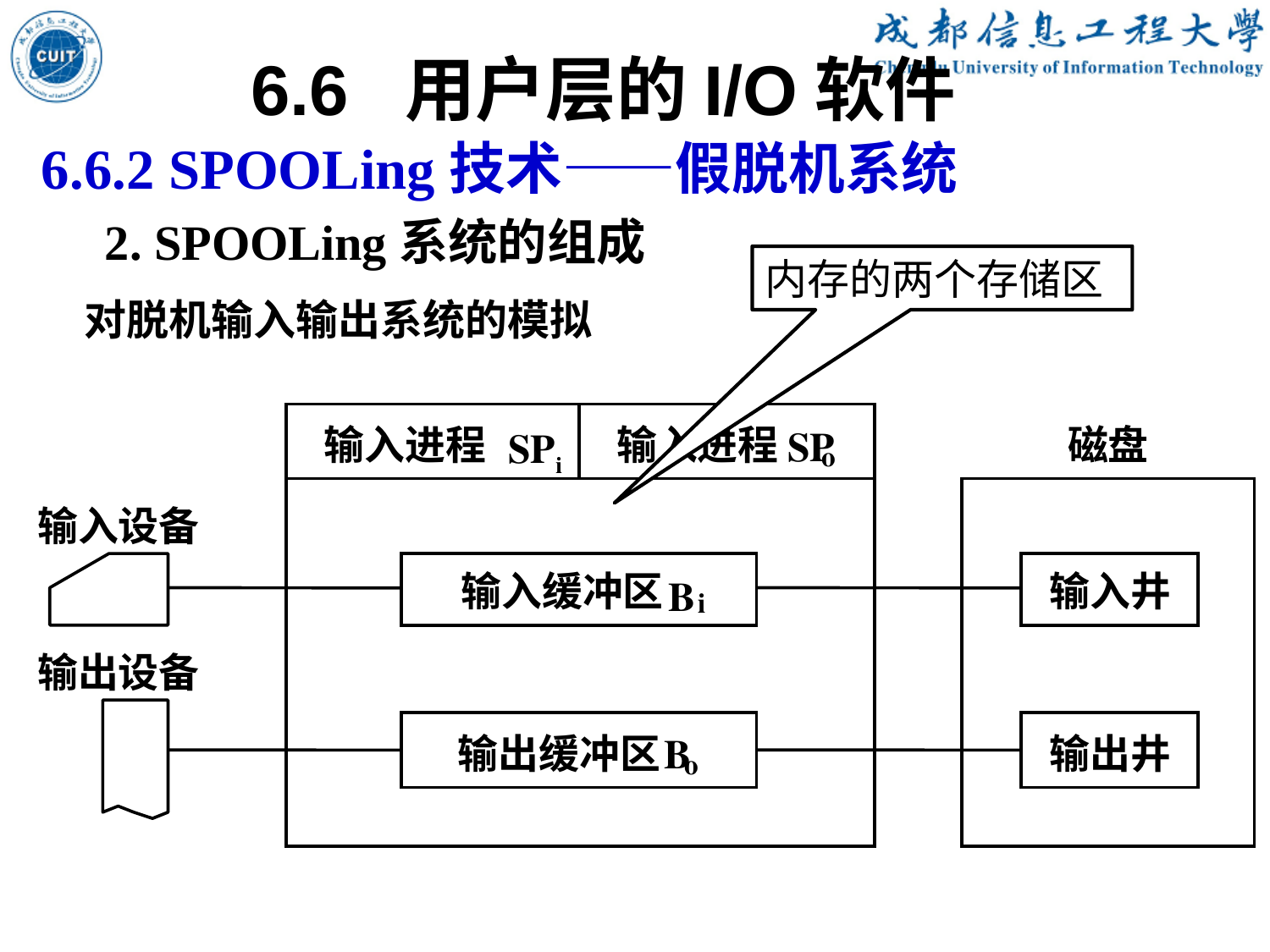

6.6  用户层的I/O软件
6.6.2 SPOOLing技术——假脱机系统
2. SPOOLing系统的组成
内存的两个存储区
对脱机输入输出系统的模拟

输入进程
输入进程
磁盘
SP
SPi
o

输入设备

输入缓冲区
输入井
B
i

输出设备

输出缓冲区
输出井
B
o